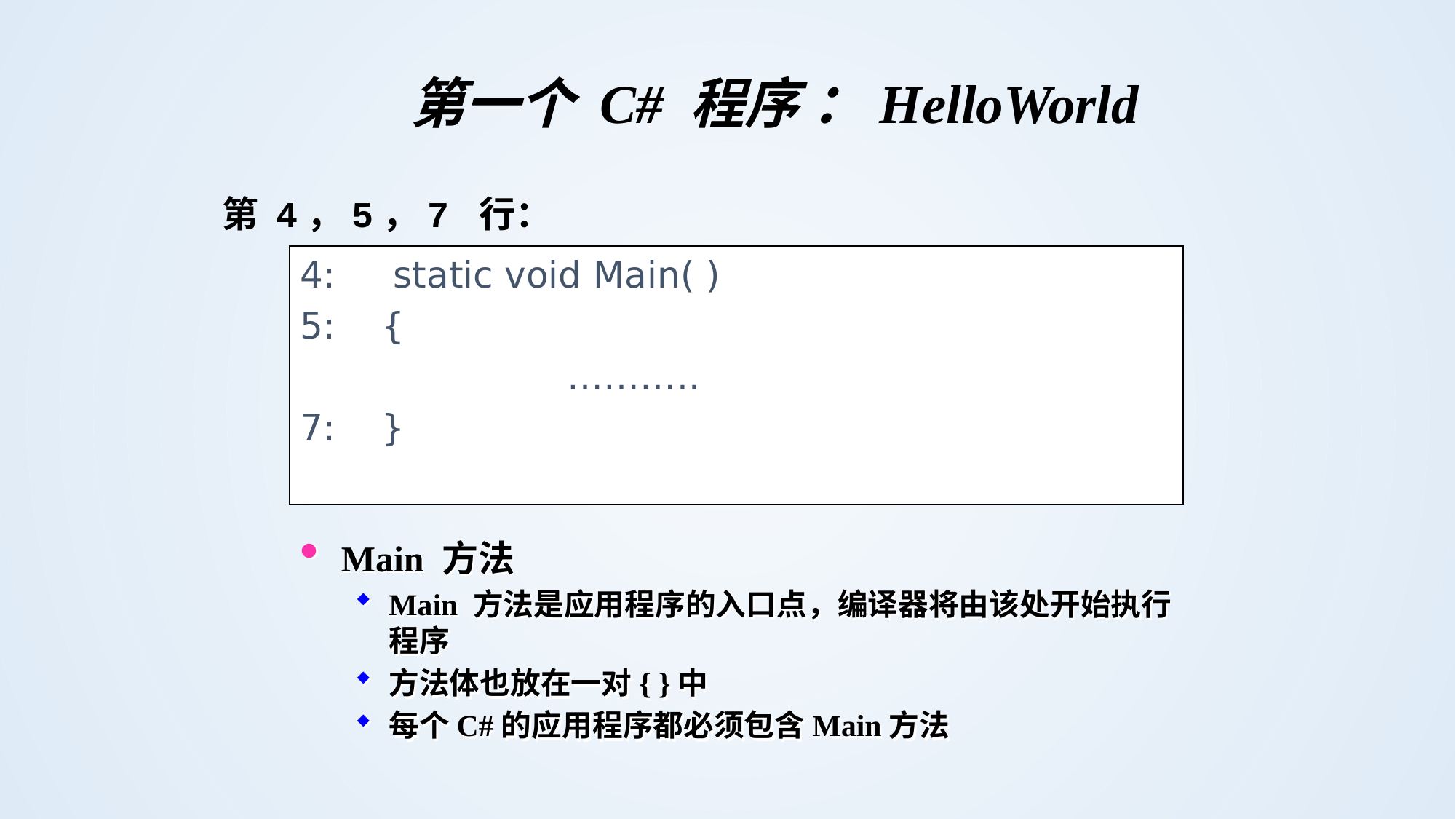

第一个 C# 程序 ：HelloWorld
第 4，5，7 行：
4:     static void Main( )
5:    {
                       ………..
7:    }
Main 方法
Main 方法是应用程序的入口点，编译器将由该处开始执行程序
方法体也放在一对{ }中
每个C#的应用程序都必须包含Main方法